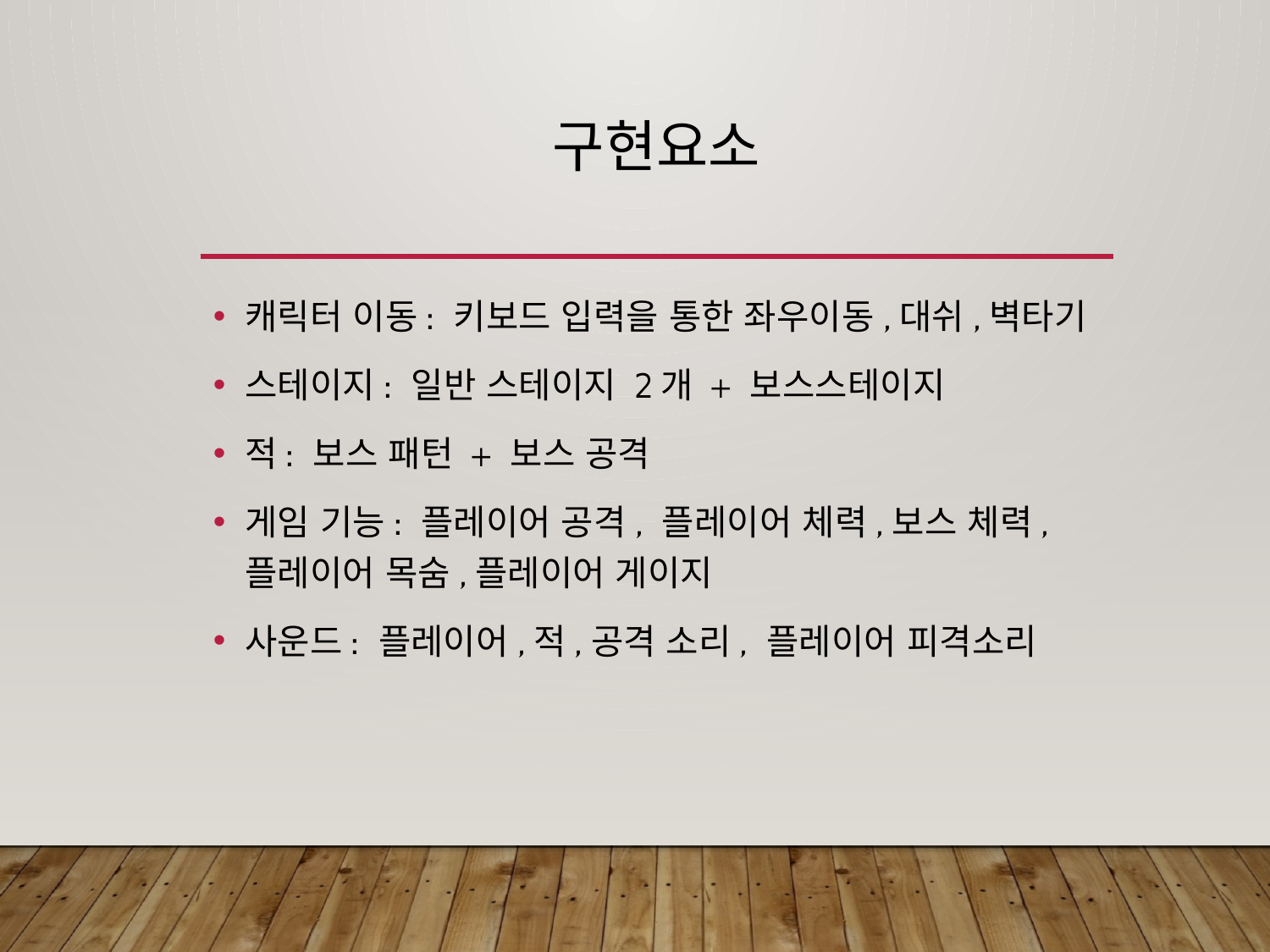

# 구현요소
캐릭터 이동: 키보드 입력을 통한 좌우이동,대쉬,벽타기
스테이지: 일반 스테이지 2개 + 보스스테이지
적: 보스 패턴 + 보스 공격
게임 기능: 플레이어 공격, 플레이어 체력,보스 체력,플레이어 목숨,플레이어 게이지
사운드: 플레이어,적,공격 소리, 플레이어 피격소리